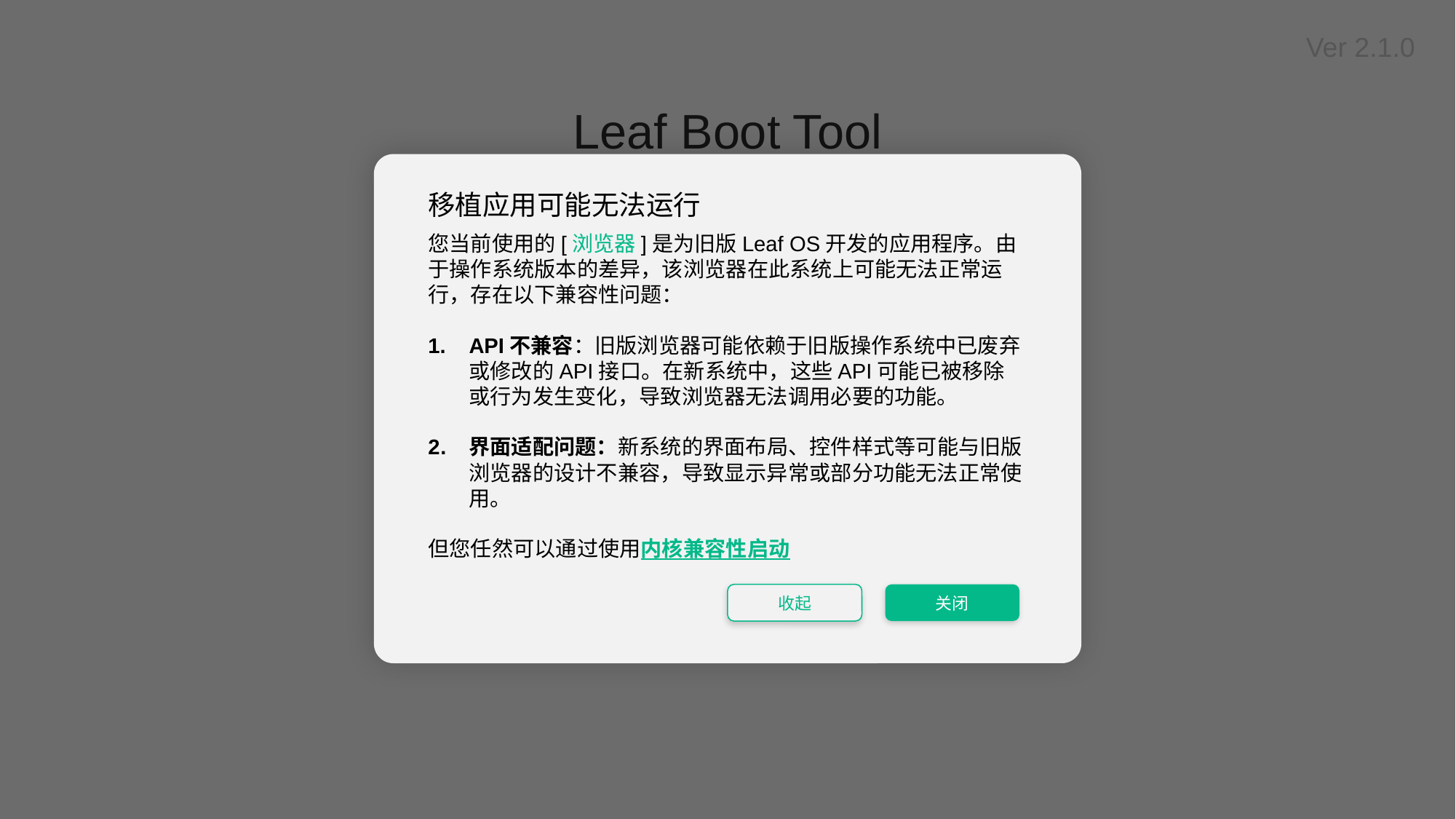

Ver 2.1.0
Leaf Boot Tool

移植应用可能无法运行
您当前使用的[浏览器]是为旧版Leaf OS开发的应用程序。由于操作系统版本的差异，该浏览器在此系统上可能无法正常运行，存在以下兼容性问题：

API不兼容：旧版浏览器可能依赖于旧版操作系统中已废弃或修改的API接口。在新系统中，这些API可能已被移除或行为发生变化，导致浏览器无法调用必要的功能。

界面适配问题：新系统的界面布局、控件样式等可能与旧版浏览器的设计不兼容，导致显示异常或部分功能无法正常使用。

但您任然可以通过使用内核兼容性启动
收起
关闭